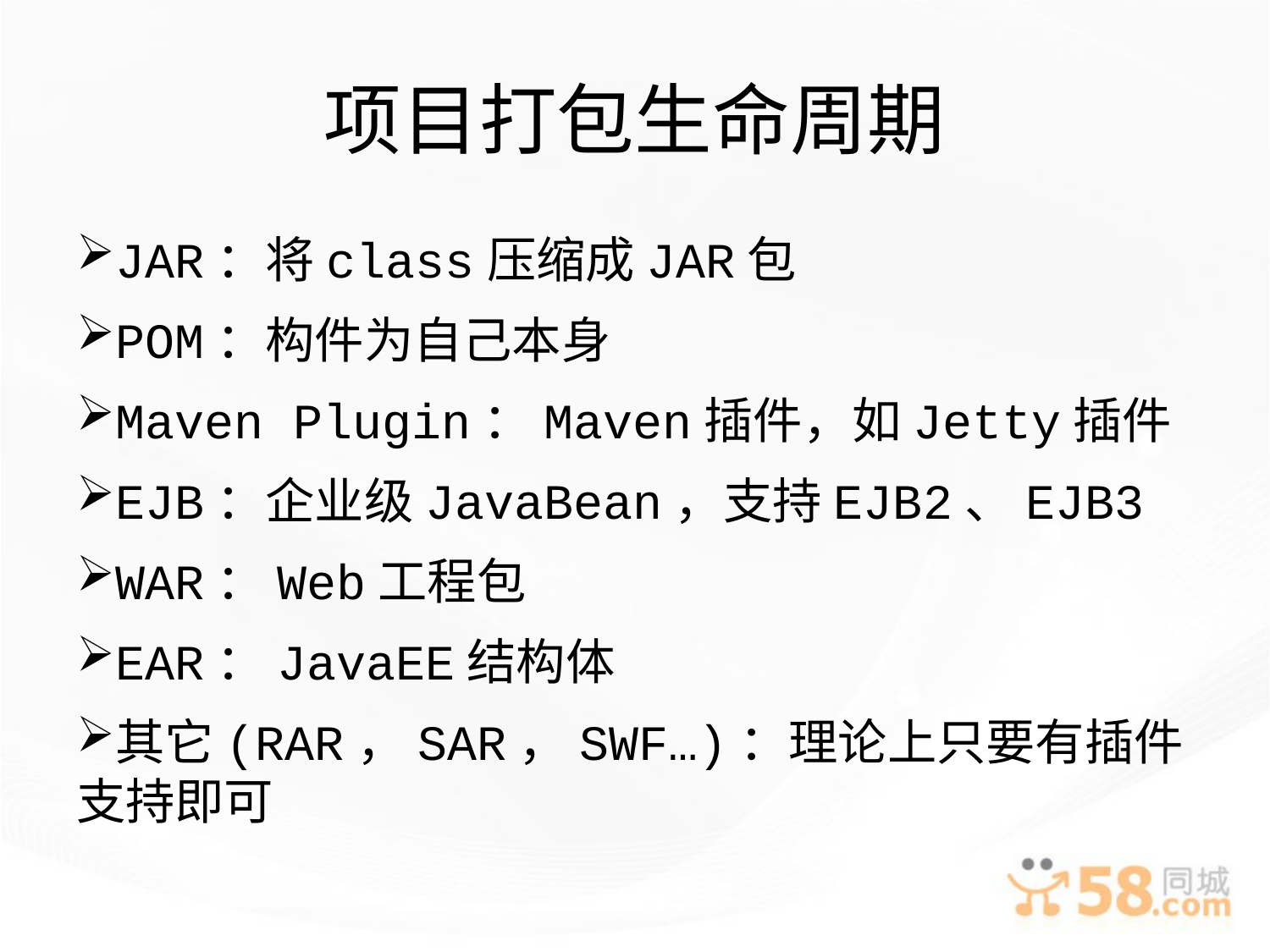

# 项目打包生命周期
JAR：将class压缩成JAR包
POM：构件为自己本身
Maven Plugin：Maven插件，如Jetty插件
EJB：企业级JavaBean，支持EJB2、EJB3
WAR：Web工程包
EAR：JavaEE结构体
其它(RAR，SAR，SWF…)：理论上只要有插件支持即可